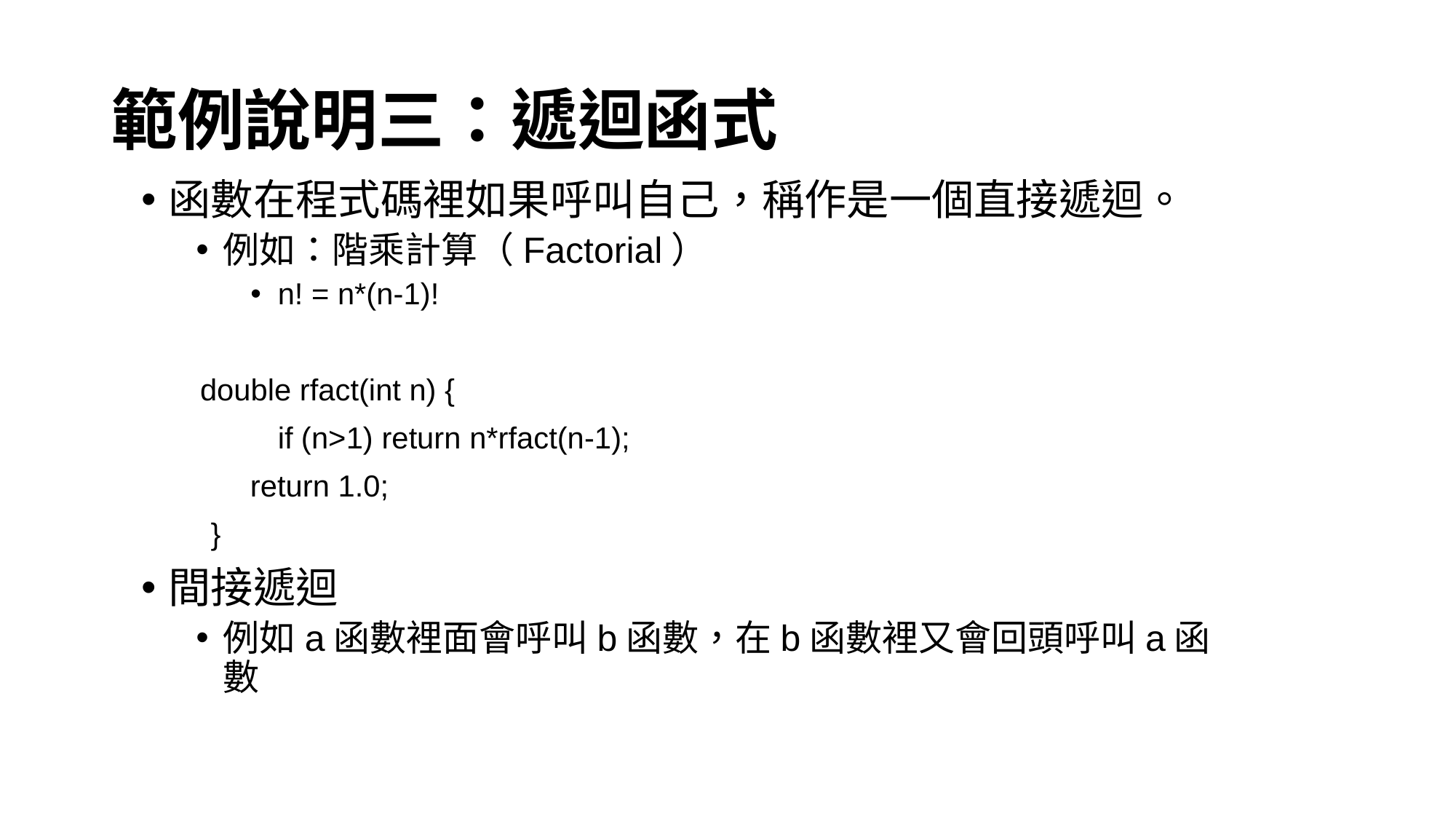

# 範例說明三：遞迴函式
函數在程式碼裡如果呼叫自己，稱作是一個直接遞迴。
例如：階乘計算（Factorial）
n! = n*(n-1)!

       double rfact(int n) {
		if (n>1) return n*rfact(n-1);
             return 1.0;
	     }
間接遞迴
例如a函數裡面會呼叫b函數，在b函數裡又會回頭呼叫a函數